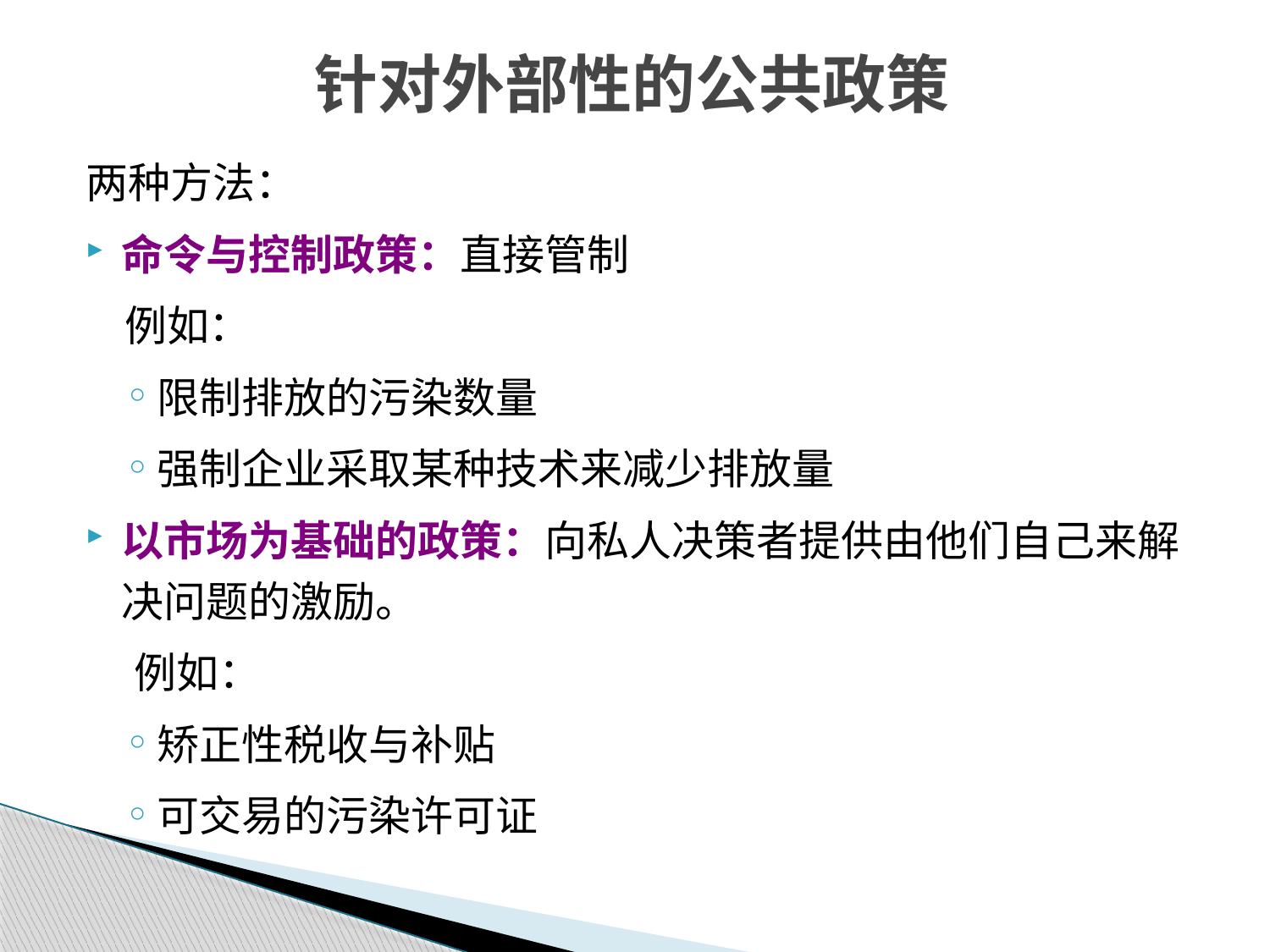

针对外部性的公共政策
两种方法：
命令与控制政策：直接管制
   例如：
限制排放的污染数量
强制企业采取某种技术来减少排放量
以市场为基础的政策：向私人决策者提供由他们自己来解决问题的激励。
    例如：
矫正性税收与补贴
可交易的污染许可证